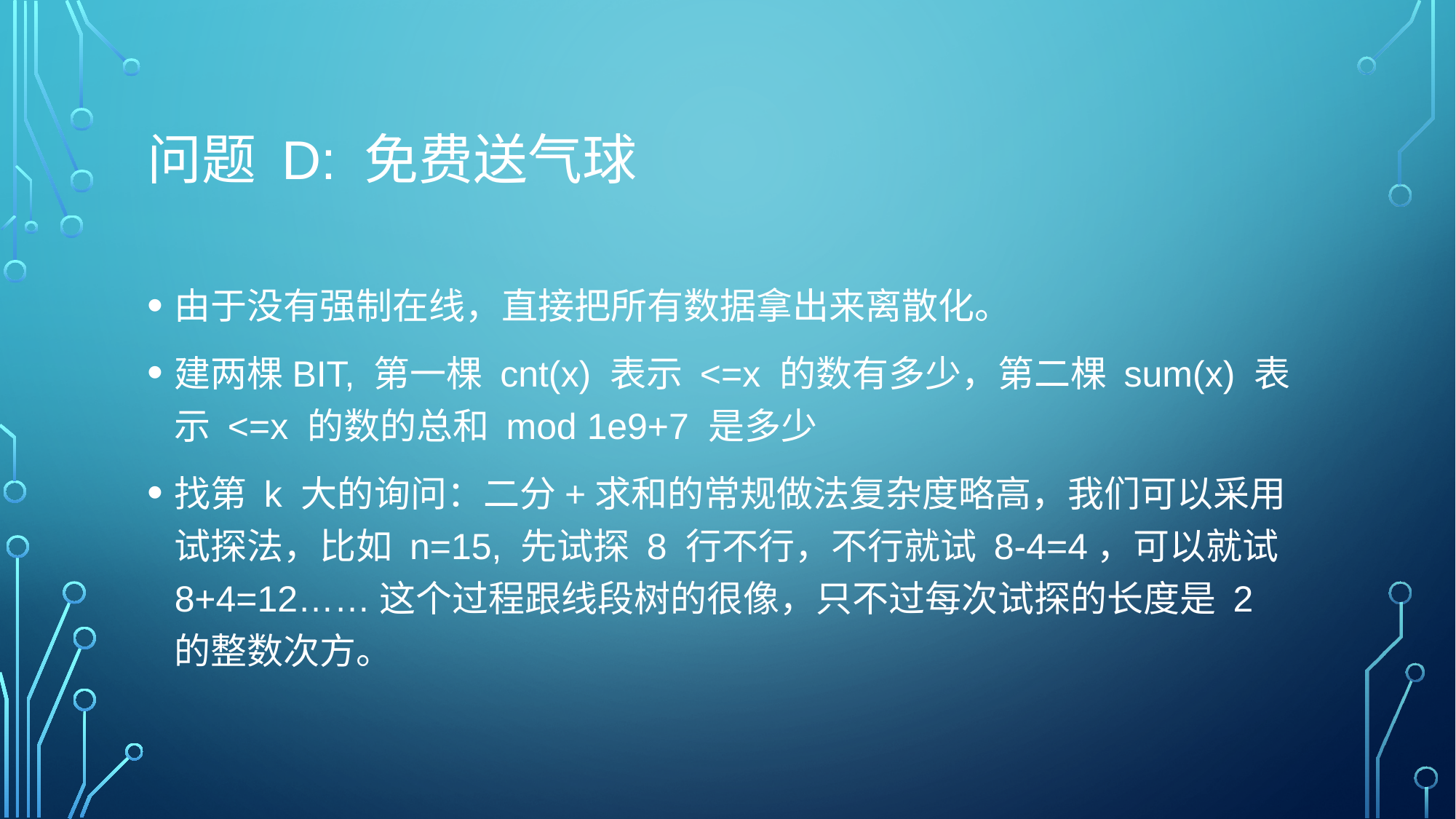

# 问题 D: 免费送气球
由于没有强制在线，直接把所有数据拿出来离散化。
建两棵BIT, 第一棵 cnt(x) 表示 <=x 的数有多少，第二棵 sum(x) 表示 <=x 的数的总和 mod 1e9+7 是多少
找第 k 大的询问：二分+求和的常规做法复杂度略高，我们可以采用试探法，比如 n=15, 先试探 8 行不行，不行就试 8-4=4，可以就试 8+4=12……这个过程跟线段树的很像，只不过每次试探的长度是 2 的整数次方。